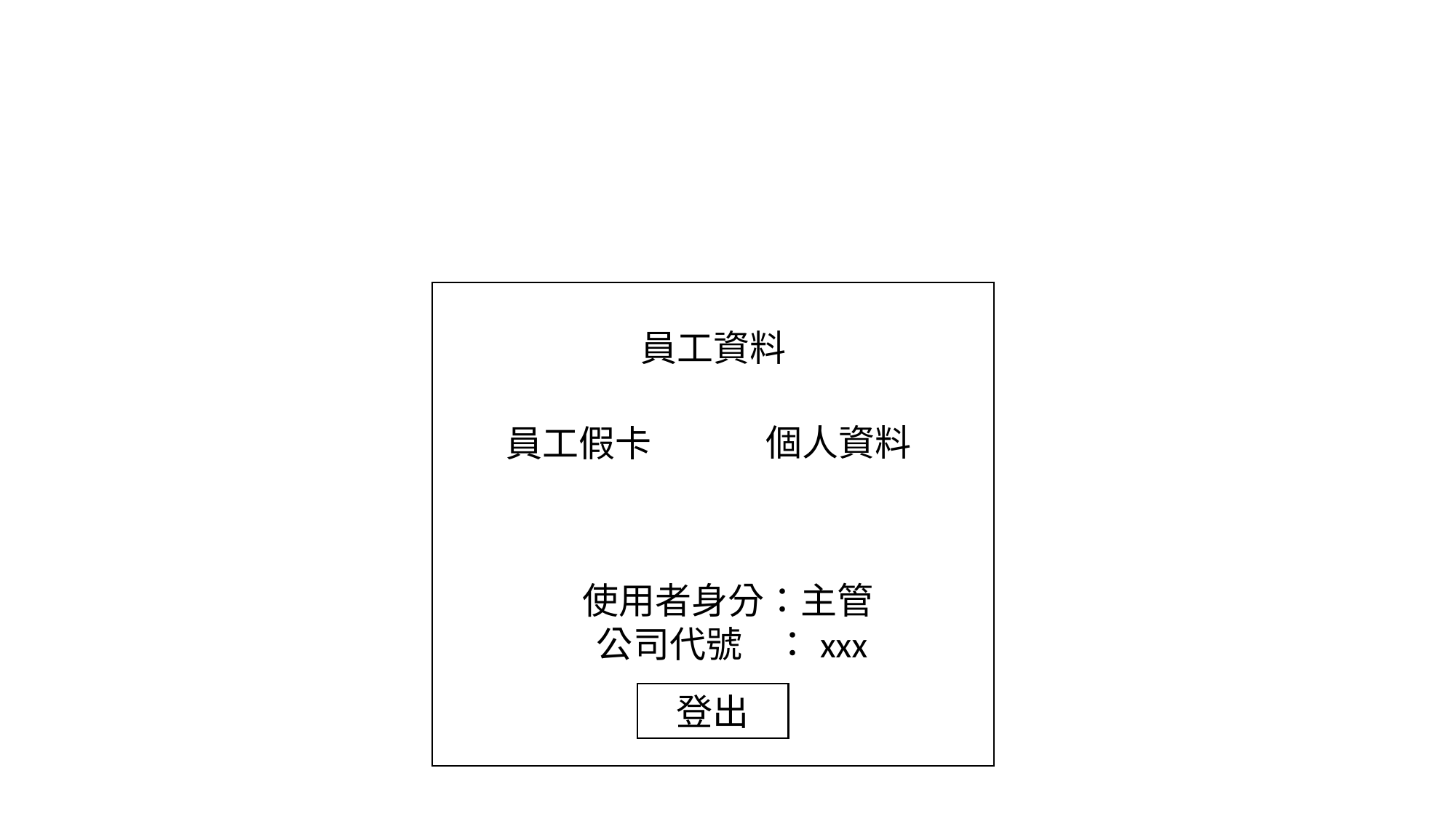

員工資料
個人資料
員工假卡
使用者身分：主管
                          公司代號    ：xxx
登出